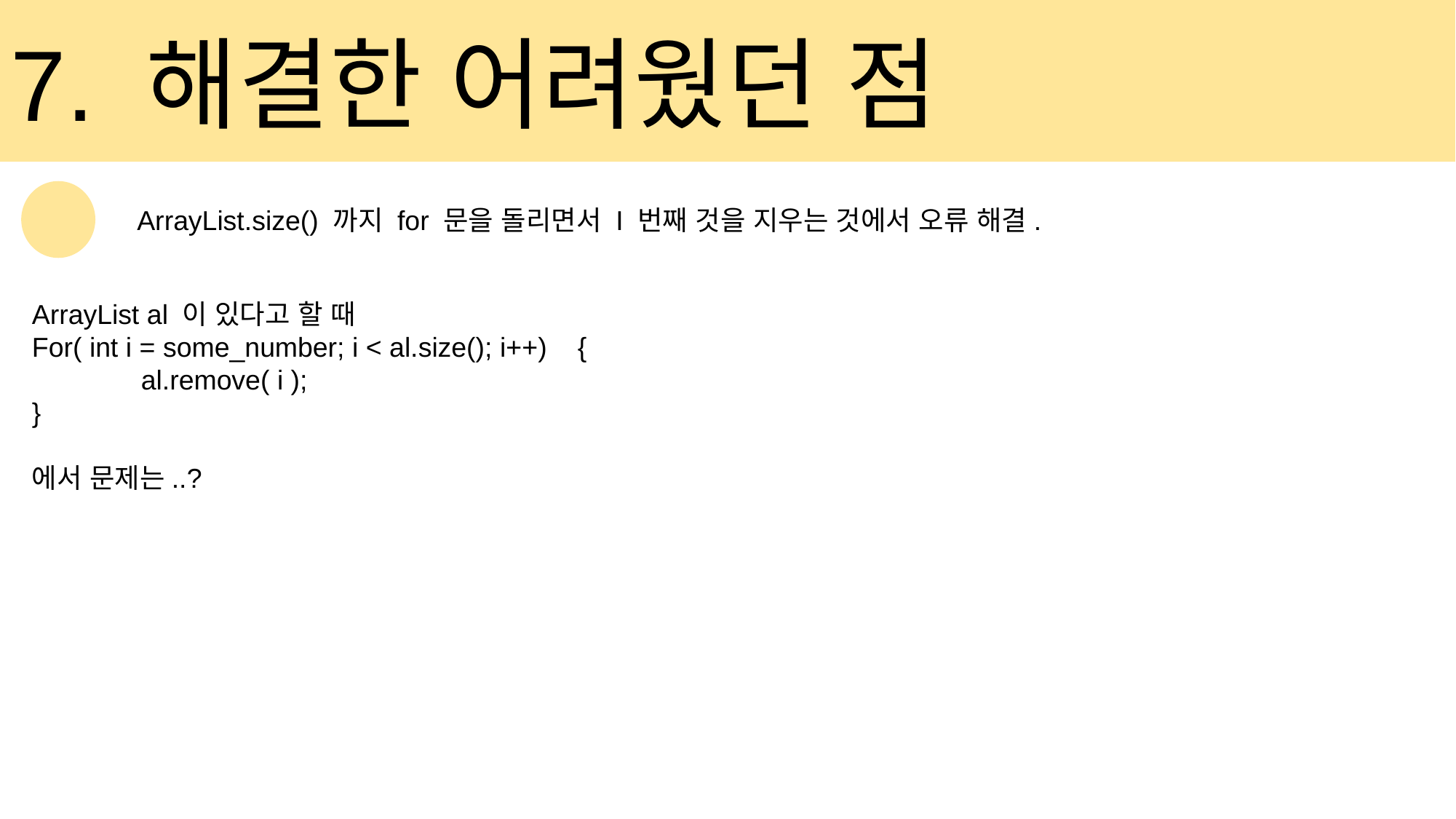

7. 해결한 어려웠던 점

ArrayList.size() 까지 for 문을 돌리면서 I 번째 것을 지우는 것에서 오류 해결.
ArrayList al 이 있다고 할 때
For( int i = some_number; i < al.size(); i++)	{
	al.remove( i );
}

에서 문제는..?